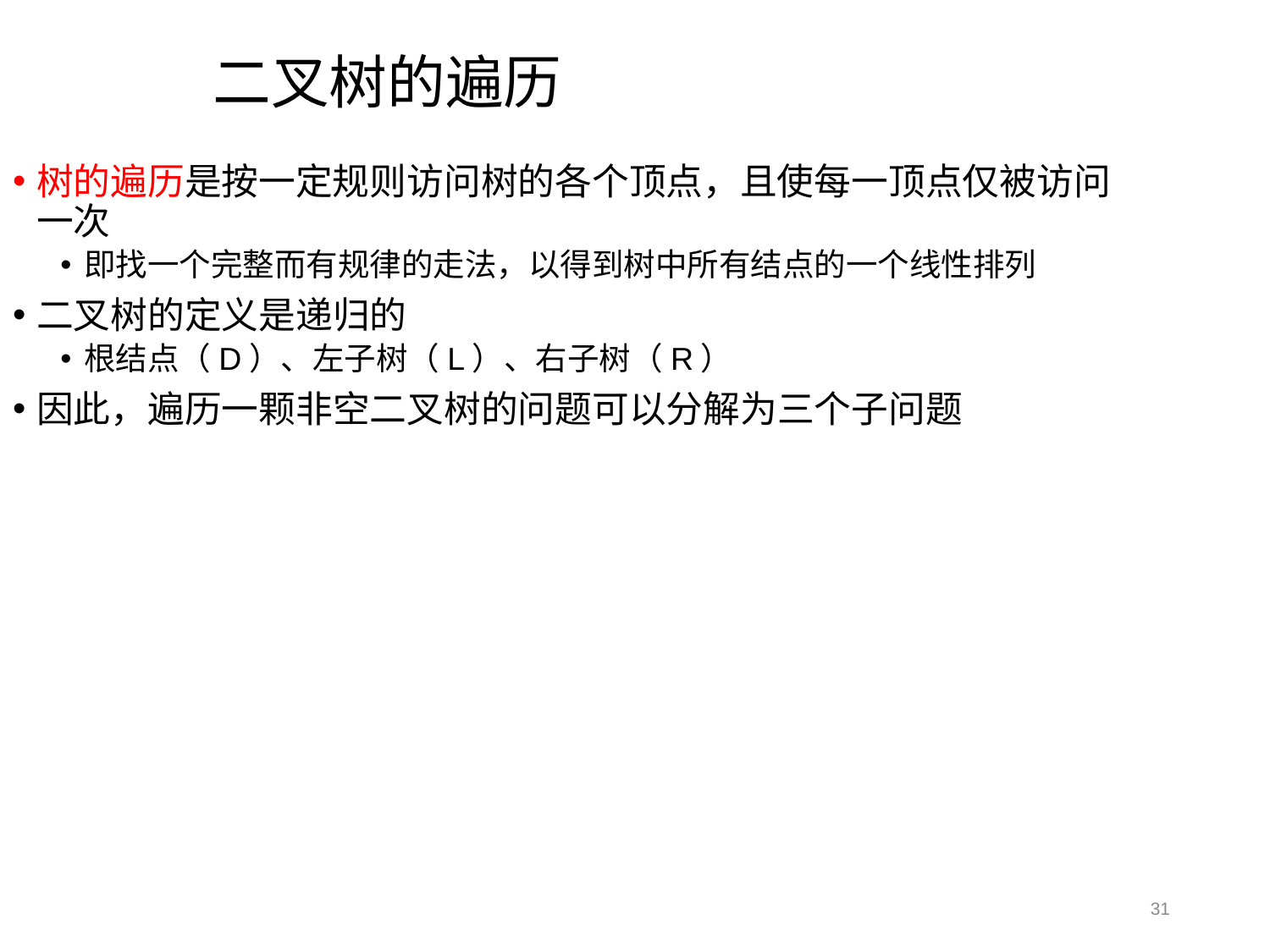

二叉树的遍历
树的遍历是按一定规则访问树的各个顶点，且使每一顶点仅被访问一次
即找一个完整而有规律的走法，以得到树中所有结点的一个线性排列
二叉树的定义是递归的
根结点（D）、左子树（L）、右子树（R）
因此，遍历一颗非空二叉树的问题可以分解为三个子问题
31